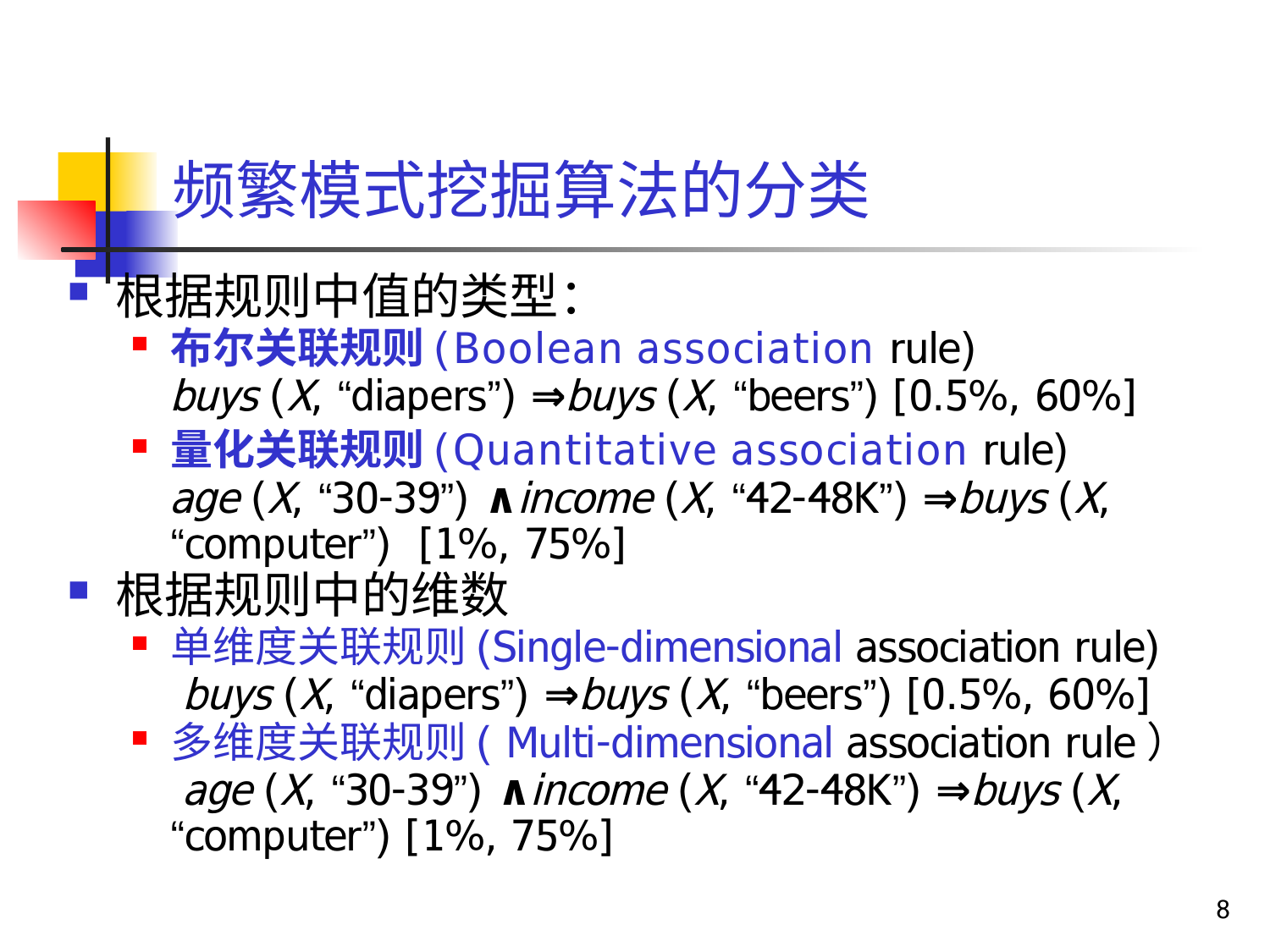

# 频繁模式挖掘算法的分类
根据规则中值的类型：
布尔关联规则(Boolean association rule)
   buys (X, “diapers”) ⇒buys (X, “beers”) [0.5%, 60%]
量化关联规则(Quantitative association rule)
   age (X, “30-39”) ∧income (X, “42-48K”) ⇒buys (X, “computer”)  [1%, 75%]
根据规则中的维数
单维度关联规则(Single-dimensional association rule)
    buys (X, “diapers”) ⇒buys (X, “beers”) [0.5%, 60%]
多维度关联规则( Multi-dimensional association rule）
    age (X, “30-39”) ∧income (X, “42-48K”) ⇒buys (X, “computer”) [1%, 75%]
8